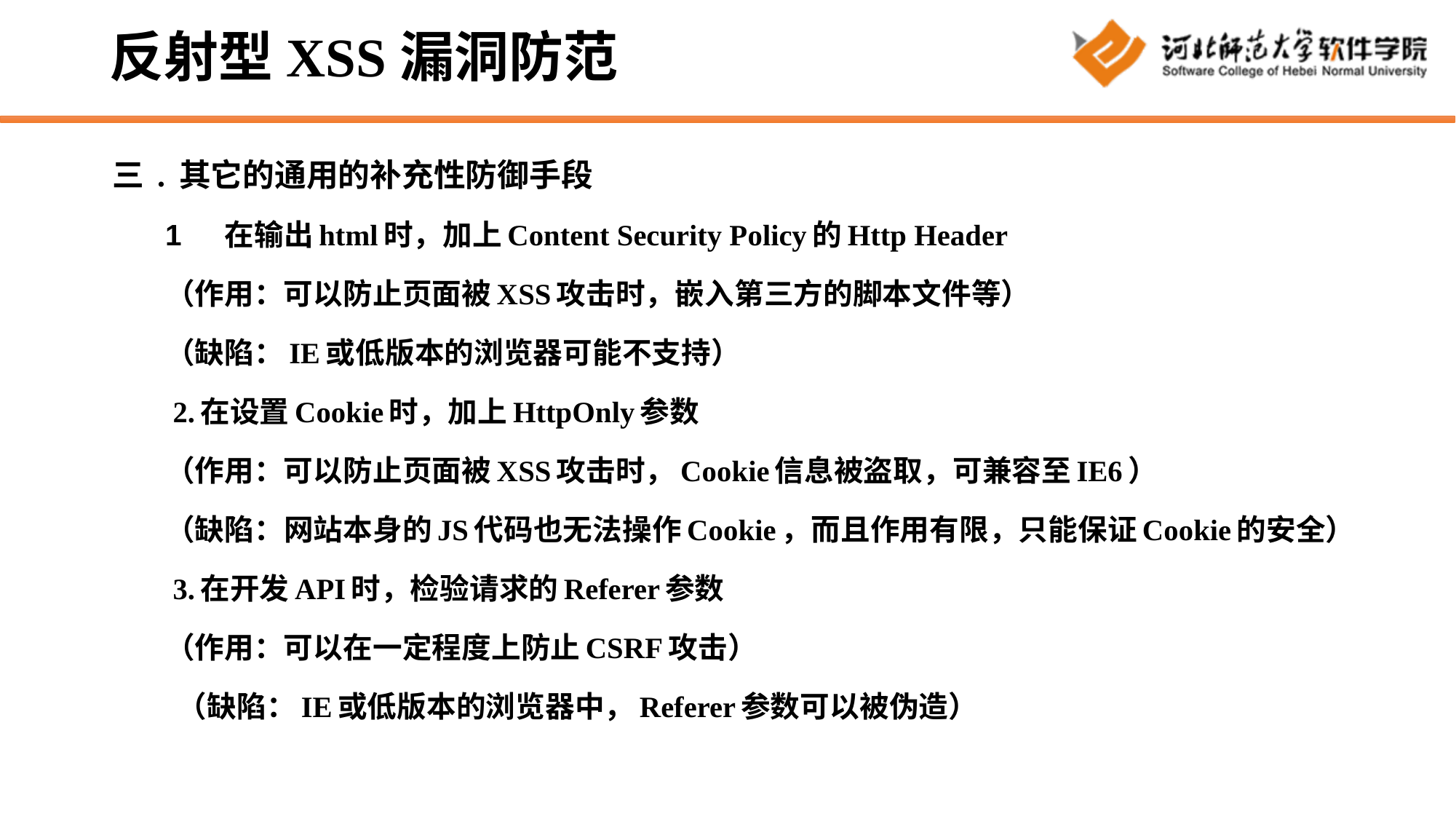

# 反射型XSS漏洞防范
三 . 其它的通用的补充性防御手段
在输出html时，加上Content Security Policy的Http Header
（作用：可以防止页面被XSS攻击时，嵌入第三方的脚本文件等）
（缺陷：IE或低版本的浏览器可能不支持）
 2.在设置Cookie时，加上HttpOnly参数
（作用：可以防止页面被XSS攻击时，Cookie信息被盗取，可兼容至IE6）
（缺陷：网站本身的JS代码也无法操作Cookie，而且作用有限，只能保证Cookie的安全）
 3.在开发API时，检验请求的Referer参数
（作用：可以在一定程度上防止CSRF攻击）
 （缺陷：IE或低版本的浏览器中，Referer参数可以被伪造）